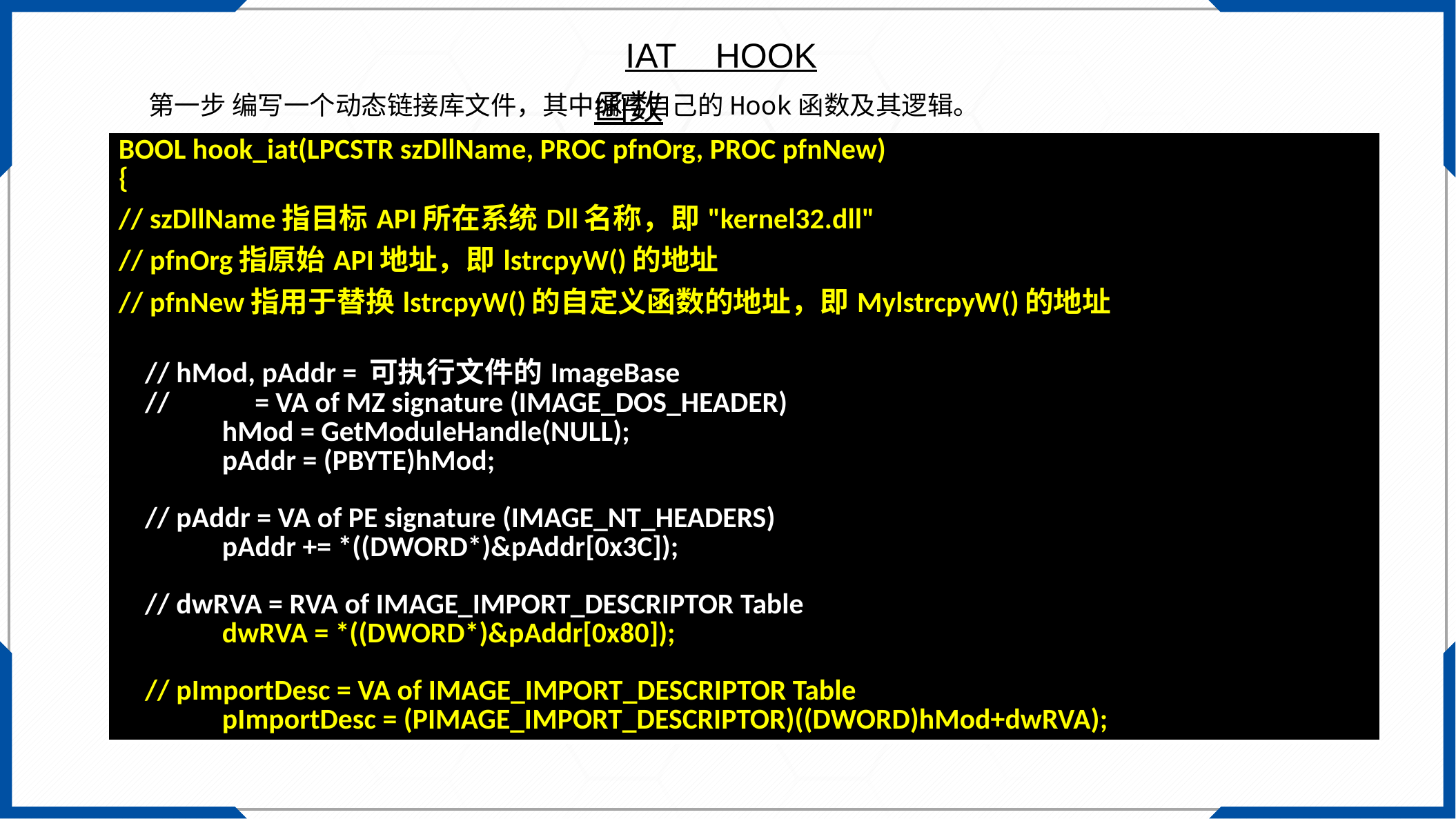

IAT HOOK函数
第一步 编写一个动态链接库文件，其中编写自己的Hook函数及其逻辑。
| BOOL hook\_iat(LPCSTR szDllName, PROC pfnOrg, PROC pfnNew) { // szDllName指目标API所在系统Dll名称，即"kernel32.dll" // pfnOrg指原始API地址，即lstrcpyW()的地址 // pfnNew指用于替换lstrcpyW()的自定义函数的地址，即MylstrcpyW()的地址 // hMod, pAddr = 可执行文件的ImageBase // = VA of MZ signature (IMAGE\_DOS\_HEADER) hMod = GetModuleHandle(NULL); pAddr = (PBYTE)hMod;   // pAddr = VA of PE signature (IMAGE\_NT\_HEADERS) pAddr += \*((DWORD\*)&pAddr[0x3C]);   // dwRVA = RVA of IMAGE\_IMPORT\_DESCRIPTOR Table dwRVA = \*((DWORD\*)&pAddr[0x80]);   // pImportDesc = VA of IMAGE\_IMPORT\_DESCRIPTOR Table pImportDesc = (PIMAGE\_IMPORT\_DESCRIPTOR)((DWORD)hMod+dwRVA); |
| --- |